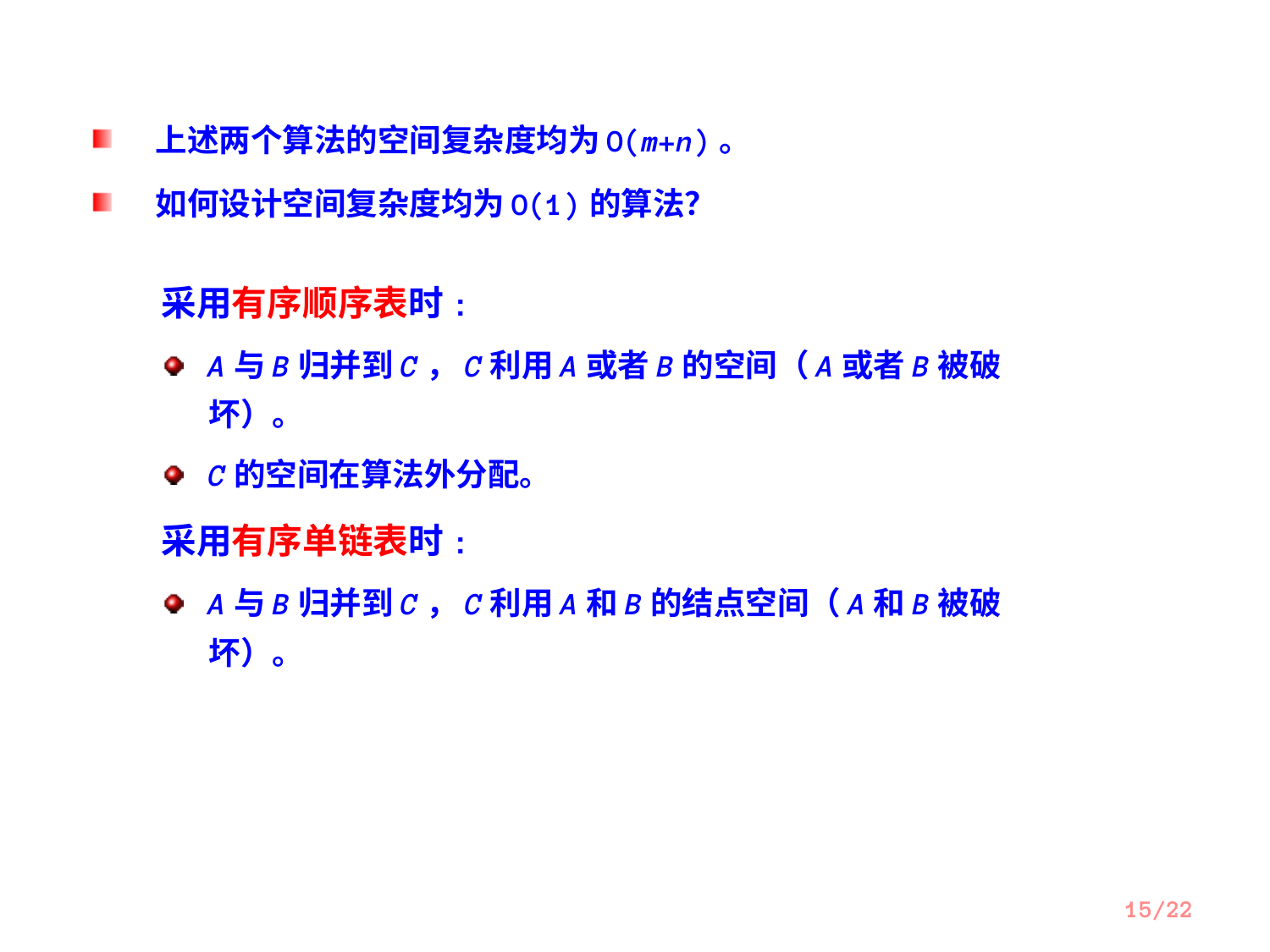

上述两个算法的空间复杂度均为O(m+n)。
如何设计空间复杂度均为O(1)的算法？
采用有序顺序表时:
A与B归并到C，C利用A或者B的空间（A或者B被破坏）。
C的空间在算法外分配。
采用有序单链表时:
A与B归并到C，C利用A和B的结点空间（A和B被破坏）。
15/22